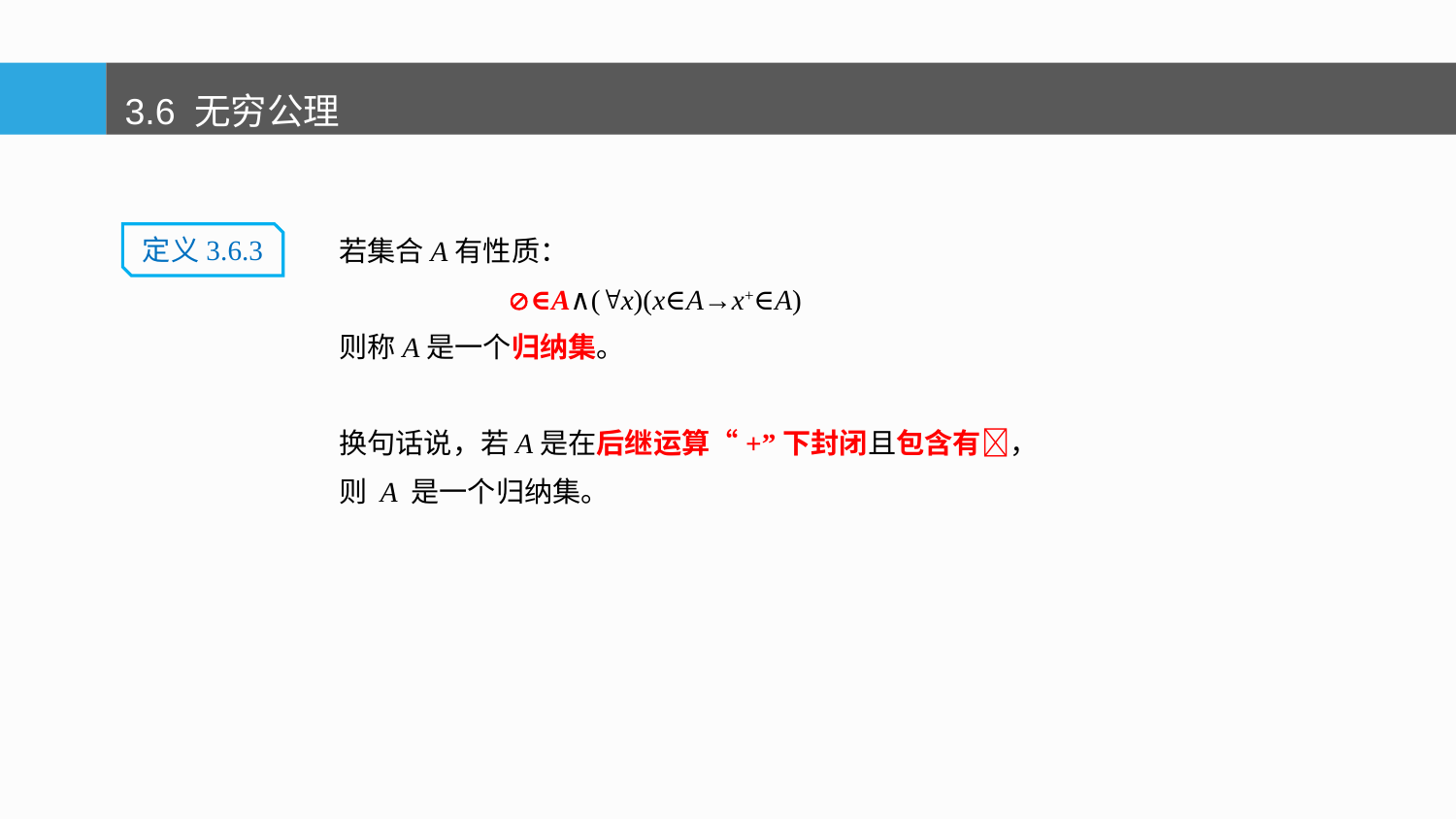

3.6 无穷公理

若集合A有性质：
                        ∅∈A∧(∀x)(x∈A→x+∈A)
则称A是一个归纳集。

换句话说，若A是在后继运算“+”下封闭且包含有∅，
则 A 是一个归纳集。
定义3.6.3